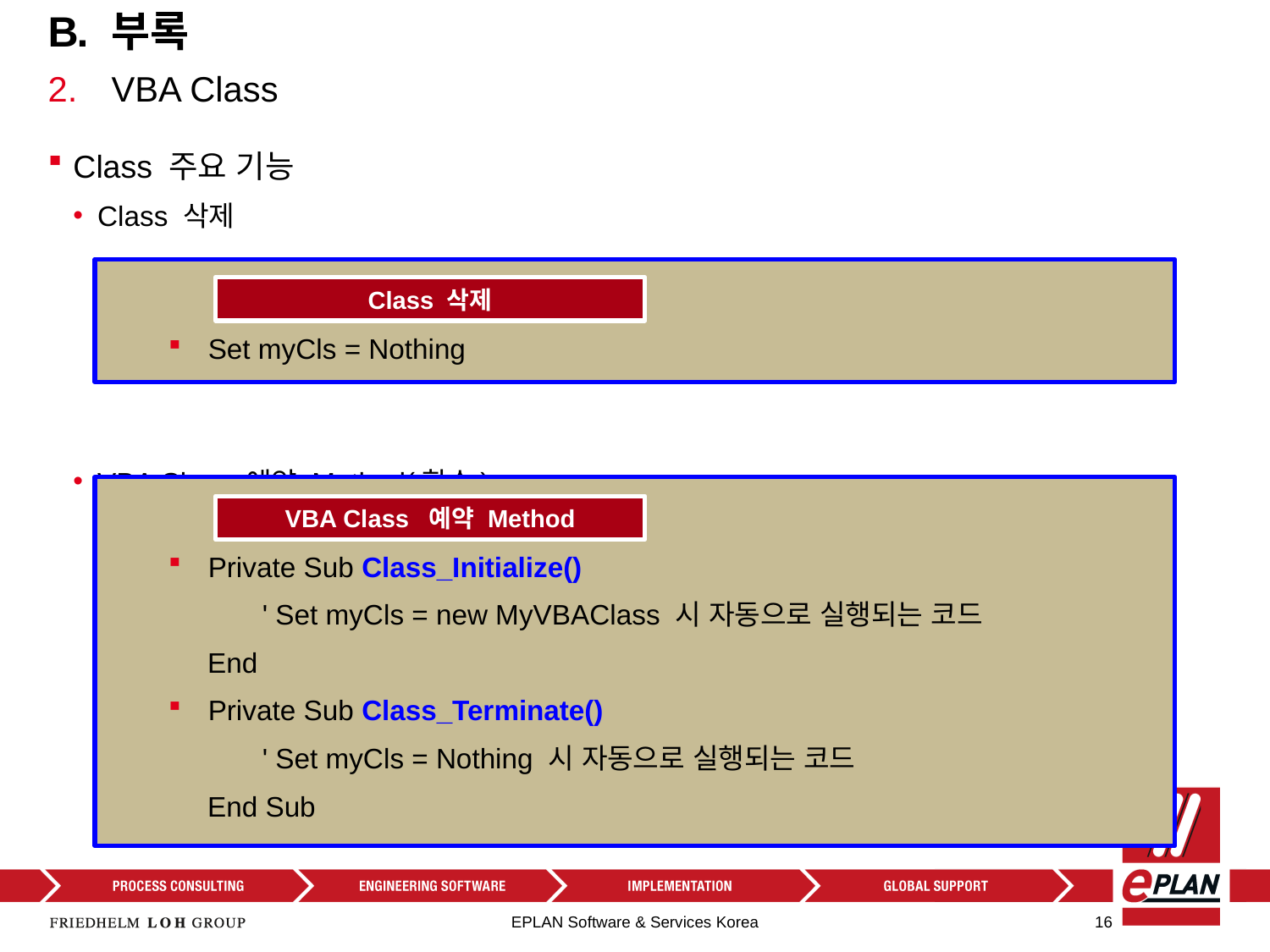

# 부록
VBA Class
Class 주요 기능
Class 삭제

VBA Class 예약 Method(함수)

Set myCls = Nothing
Class 삭제

Private Sub Class_Initialize()
            ' Set myCls = new MyVBAClass 시 자동으로 실행되는 코드
     End
Private Sub Class_Terminate()
            ' Set myCls = Nothing 시 자동으로 실행되는 코드
     End Sub
VBA Class  예약 Method
EPLAN Software & Services Korea
16